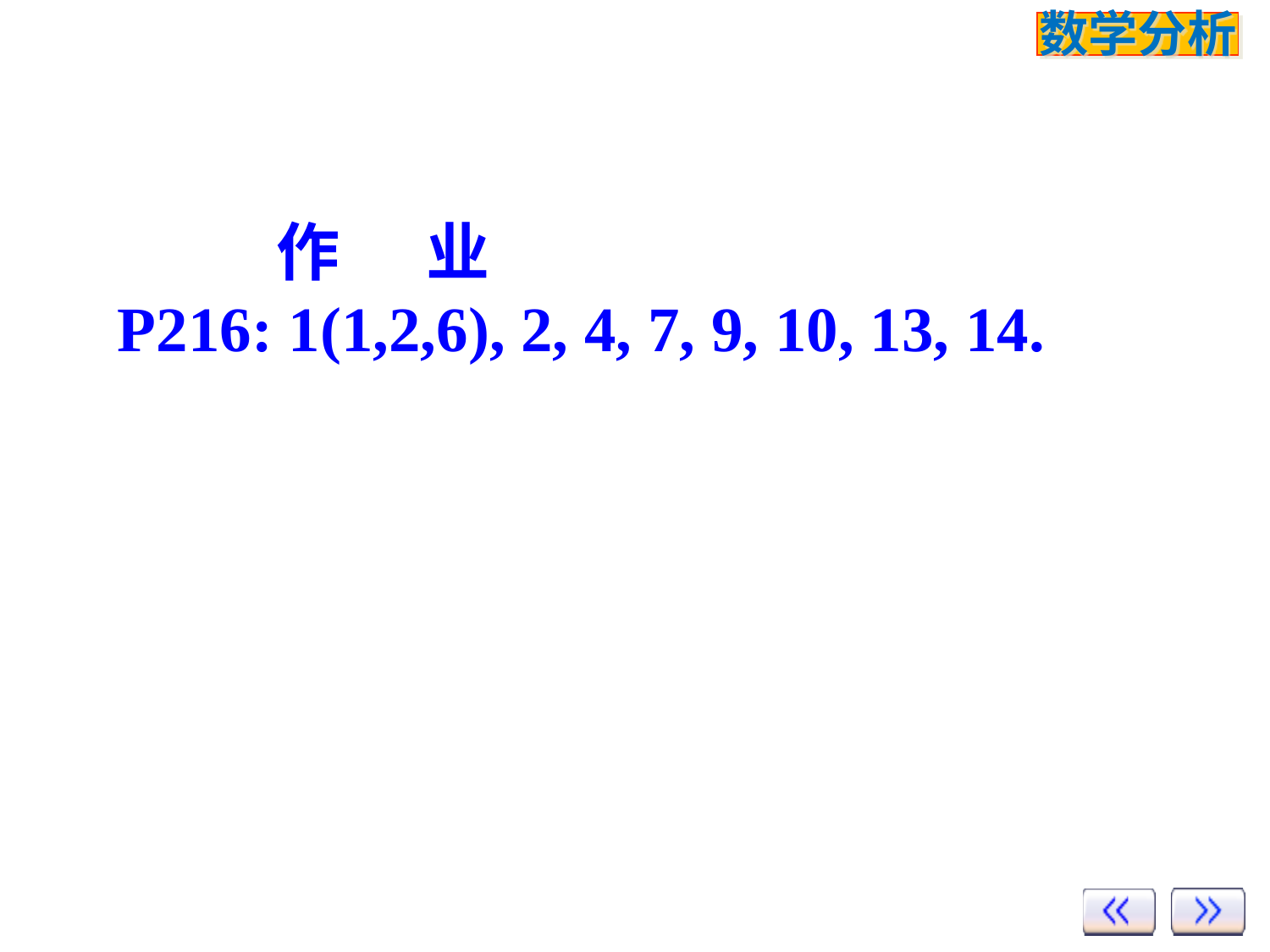

作      业
P216: 1(1,2,6), 2, 4, 7, 9, 10, 13, 14.